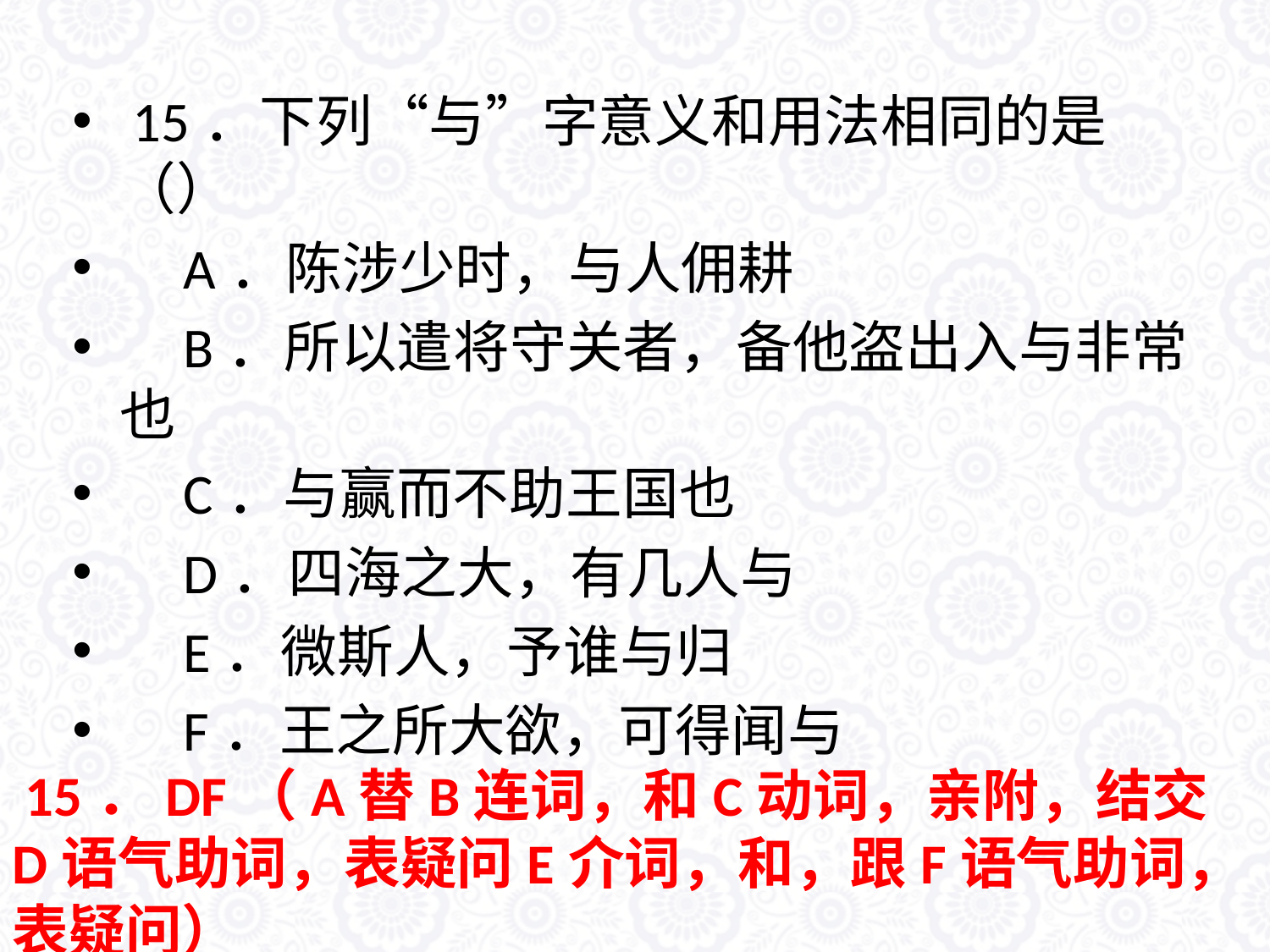

#
 15．下列“与”字意义和用法相同的是（）
     A．陈涉少时，与人佣耕
     B．所以遣将守关者，备他盗出入与非常也
     C．与赢而不助王国也
     D．四海之大，有几人与
     E．微斯人，予谁与归
     F．王之所大欲，可得闻与

 15．DF（A替B连词，和C动词，亲附，结交D语气助词，表疑问E介词，和，跟F语气助词，表疑问）